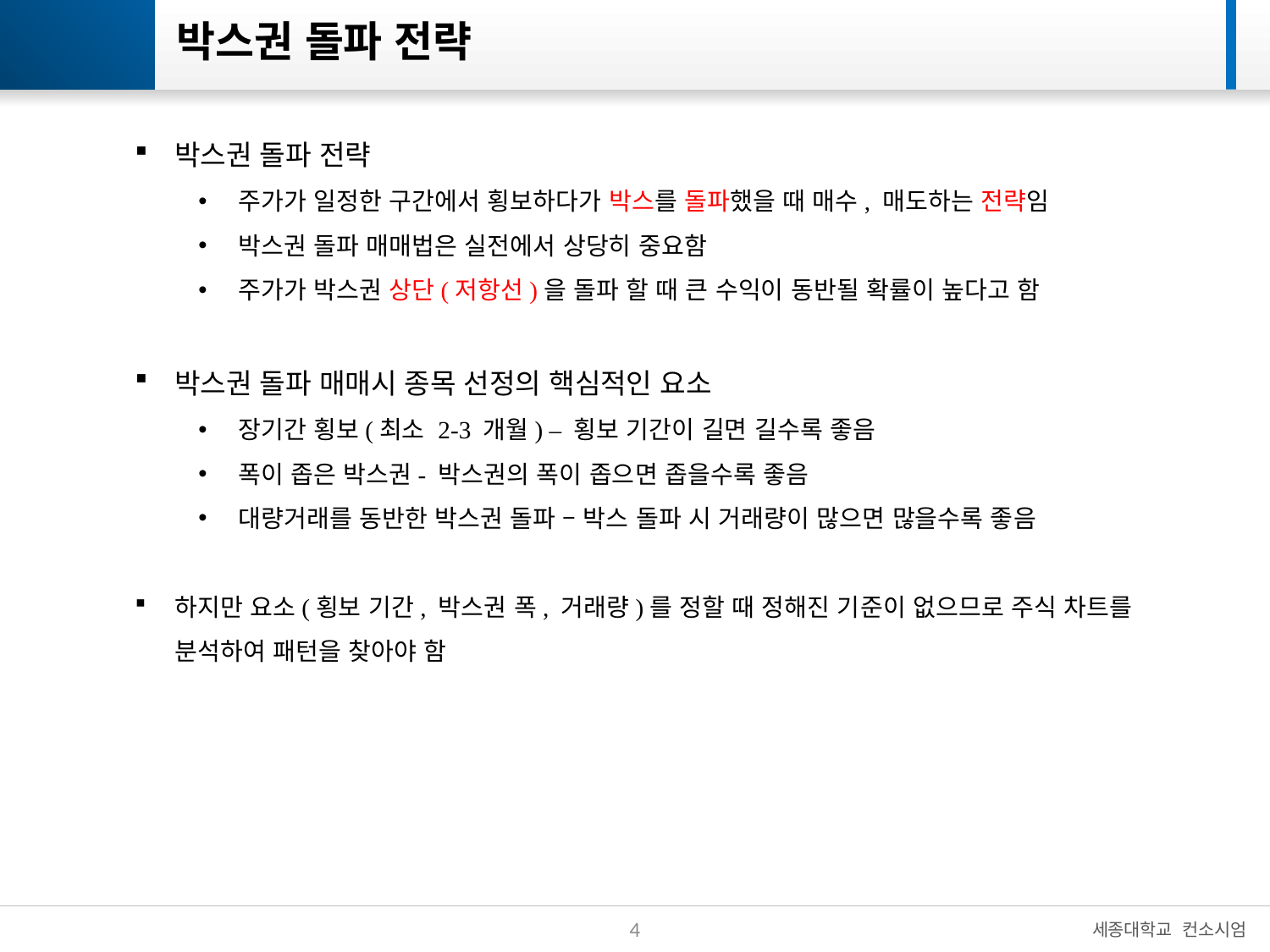

# 박스권 돌파 전략
박스권 돌파 전략
주가가 일정한 구간에서 횡보하다가 박스를 돌파했을 때 매수, 매도하는 전략임
박스권 돌파 매매법은 실전에서 상당히 중요함
주가가 박스권 상단(저항선)을 돌파 할 때 큰 수익이 동반될 확률이 높다고 함

박스권 돌파 매매시 종목 선정의 핵심적인 요소
장기간 횡보(최소 2-3 개월) – 횡보 기간이 길면 길수록 좋음
폭이 좁은 박스권- 박스권의 폭이 좁으면 좁을수록 좋음
대량거래를 동반한 박스권 돌파 – 박스 돌파 시 거래량이 많으면 많을수록 좋음

하지만 요소(횡보 기간, 박스권 폭, 거래량)를 정할 때 정해진 기준이 없으므로 주식 차트를 분석하여 패턴을 찾아야 함